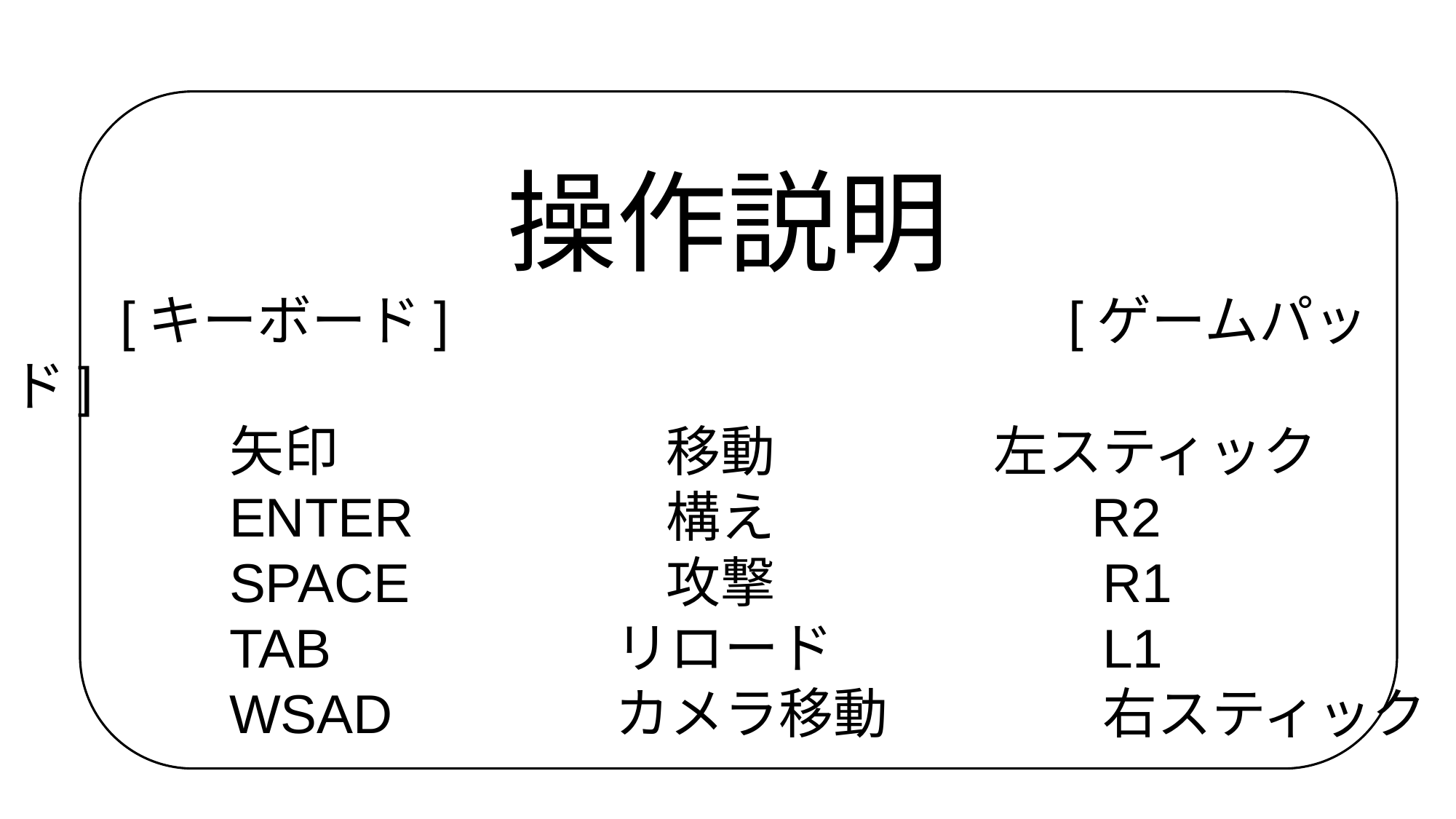

操作説明
	[キーボード]					     [ゲームパッド]
		矢印			移動		左スティック
		ENTER 			構え 		       R2
		SPACE			攻撃			R1
		TAB		       	   リロード			L1
	     	WSAD		   カメラ移動		右スティック